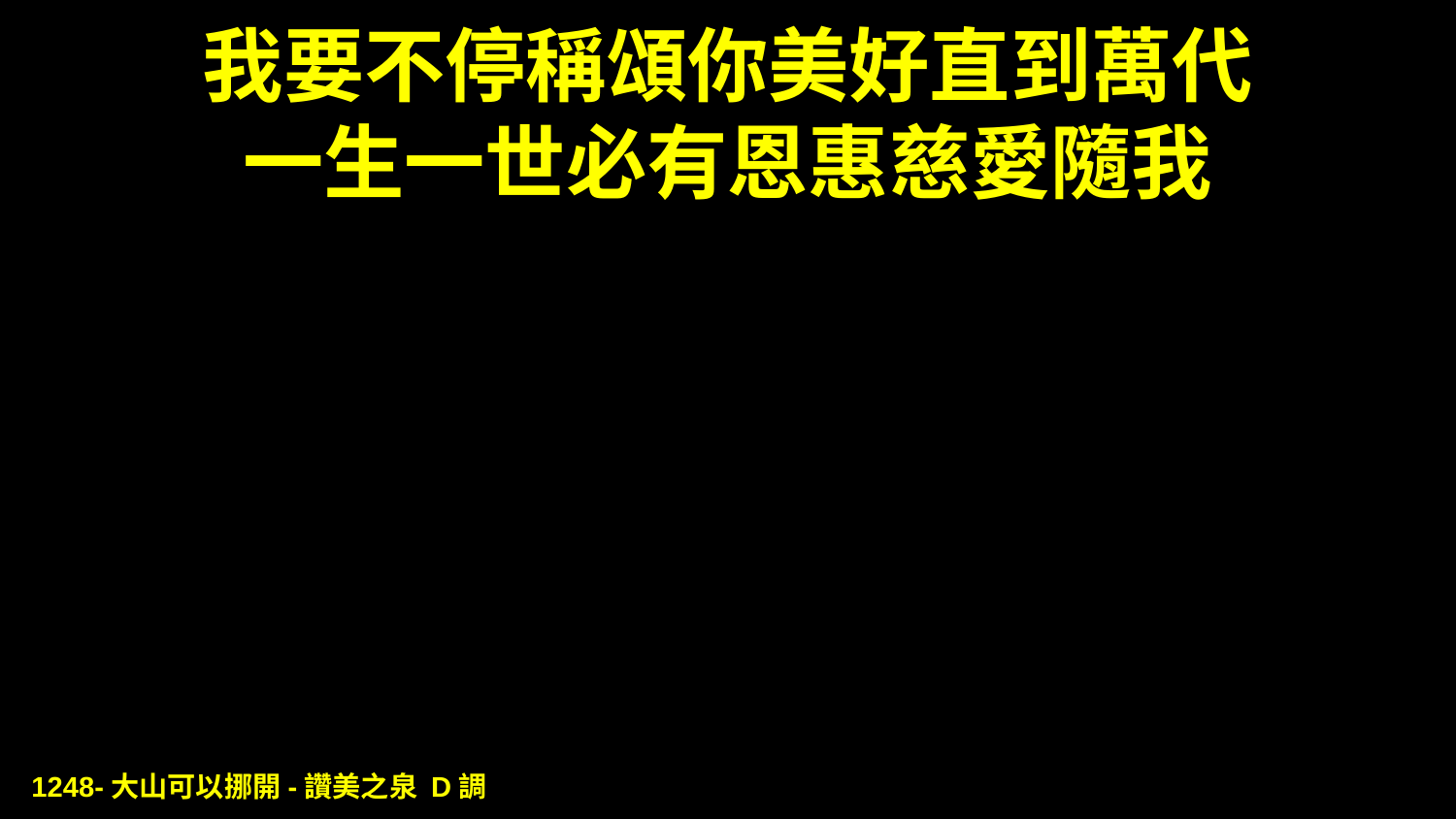

# 我要不停稱頌你美好直到萬代 一生一世必有恩惠慈愛隨我
1248-大山可以挪開-讚美之泉 D調